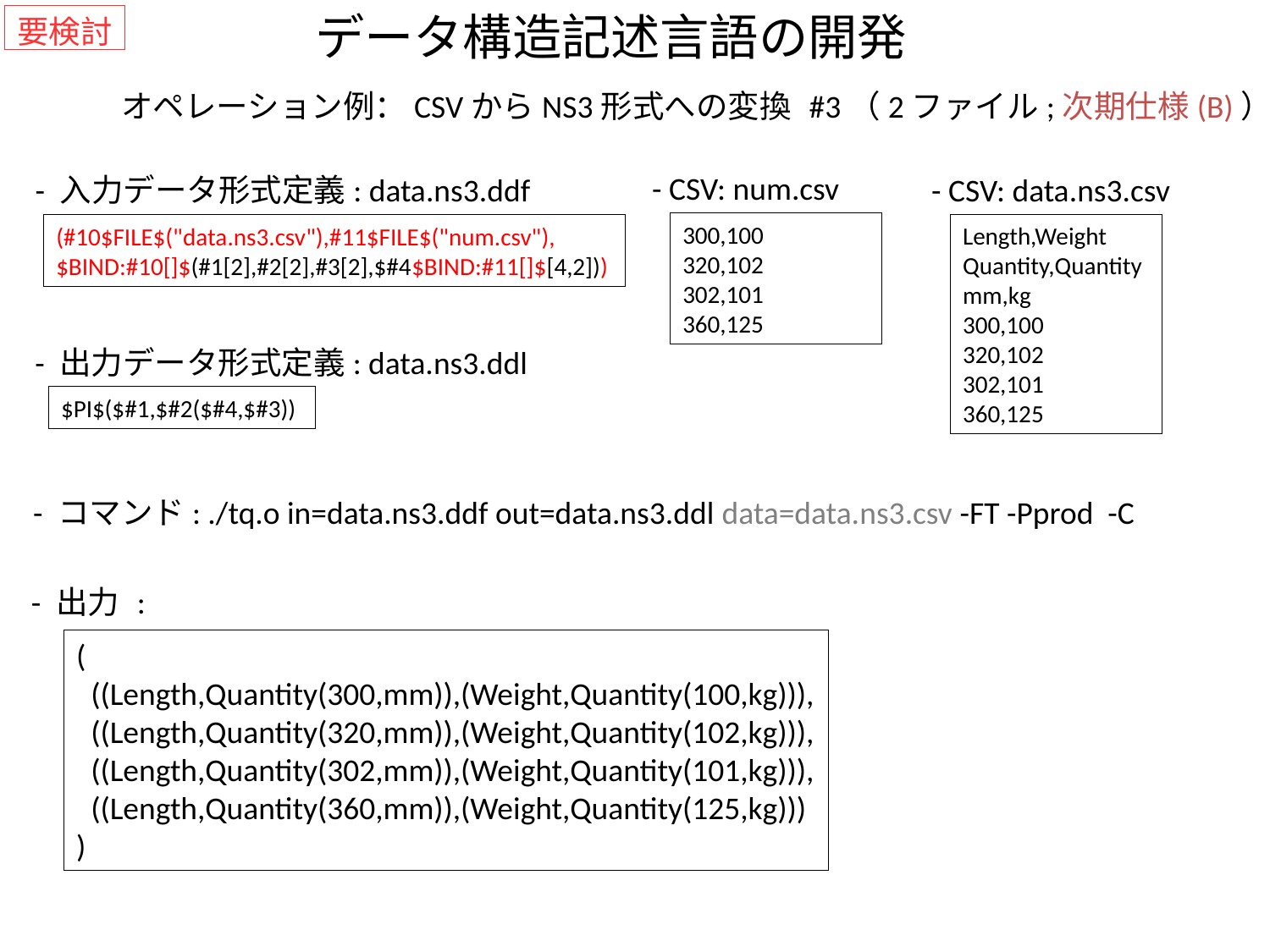

データ構造記述言語の開発
要検討
オペレーション例：CSVからNS3形式への変換 #3（2ファイル;次期仕様(B)）
- CSV: num.csv
- CSV: data.ns3.csv
- 入力データ形式定義: data.ns3.ddf
300,100
320,102
302,101
360,125
Length,Weight
Quantity,Quantity
mm,kg
300,100
320,102
302,101
360,125
(#10$FILE$("data.ns3.csv"),#11$FILE$("num.csv"),
$BIND:#10[]$(#1[2],#2[2],#3[2],$#4$BIND:#11[]$[4,2]))
- 出力データ形式定義: data.ns3.ddl
$PI$($#1,$#2($#4,$#3))
- コマンド: ./tq.o in=data.ns3.ddf out=data.ns3.ddl data=data.ns3.csv -FT -Pprod  -C
- 出力 :
(
  ((Length,Quantity(300,mm)),(Weight,Quantity(100,kg))),
  ((Length,Quantity(320,mm)),(Weight,Quantity(102,kg))),
  ((Length,Quantity(302,mm)),(Weight,Quantity(101,kg))),
  ((Length,Quantity(360,mm)),(Weight,Quantity(125,kg)))
)